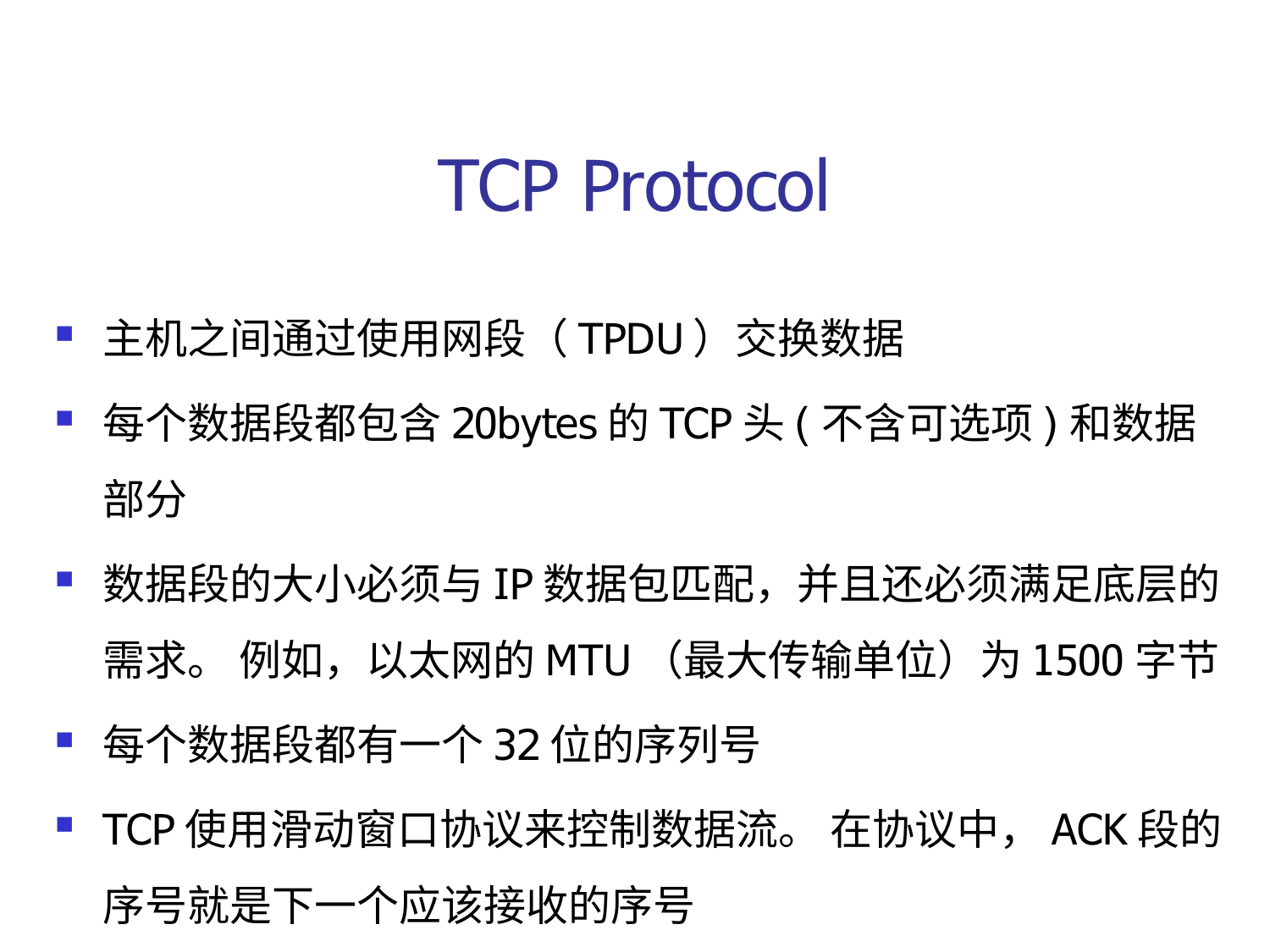

# TCP Protocol
主机之间通过使用网段（TPDU）交换数据
每个数据段都包含20bytes的TCP头(不含可选项)和数据部分
数据段的大小必须与IP数据包匹配，并且还必须满足底层的需求。 例如，以太网的MTU（最大传输单位）为1500字节
每个数据段都有一个32位的序列号
TCP使用滑动窗口协议来控制数据流。 在协议中，ACK段的序号就是下一个应该接收的序号